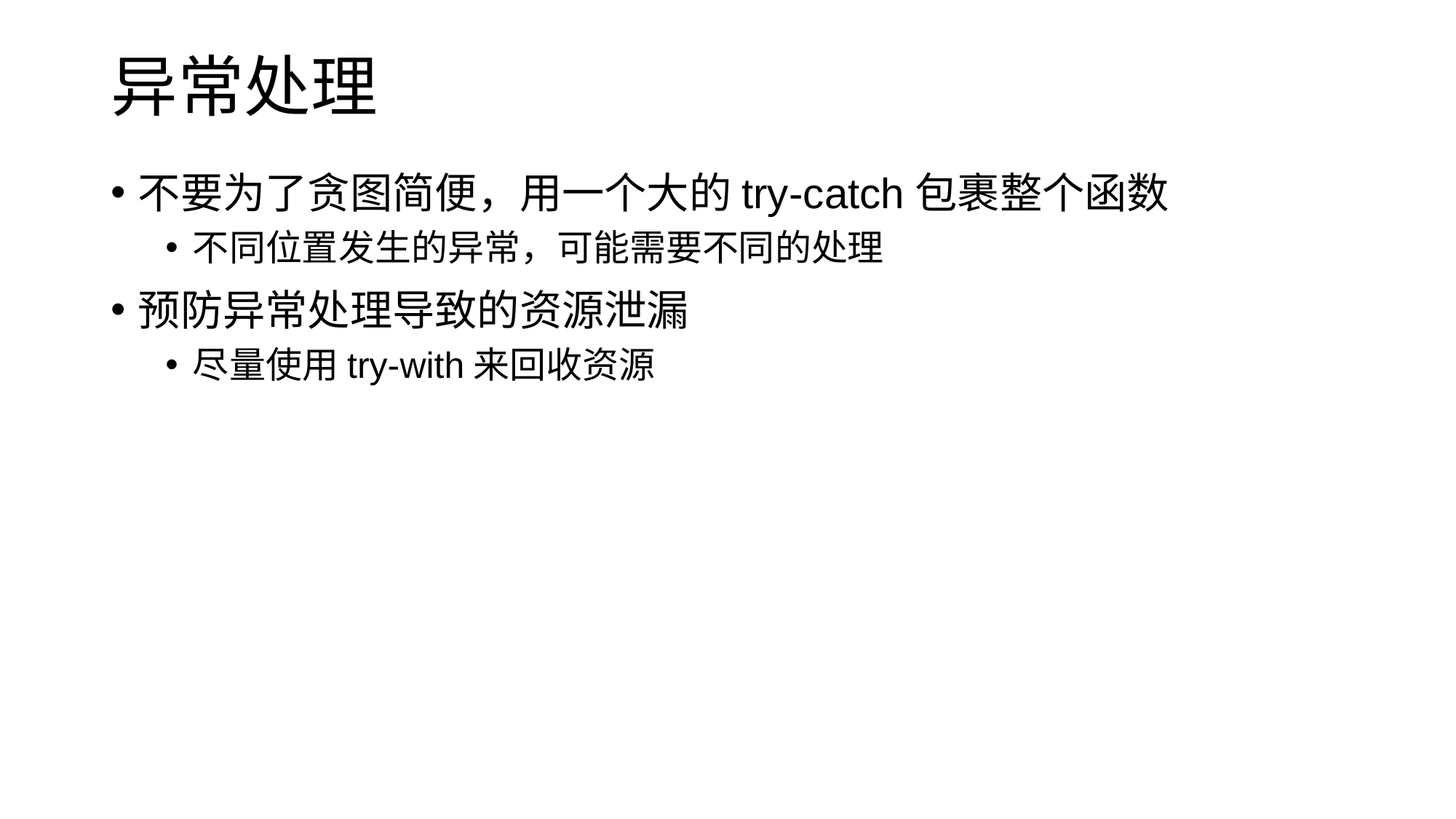

# 异常处理
不要为了贪图简便，用一个大的try-catch包裹整个函数
不同位置发生的异常，可能需要不同的处理
预防异常处理导致的资源泄漏
尽量使用try-with来回收资源